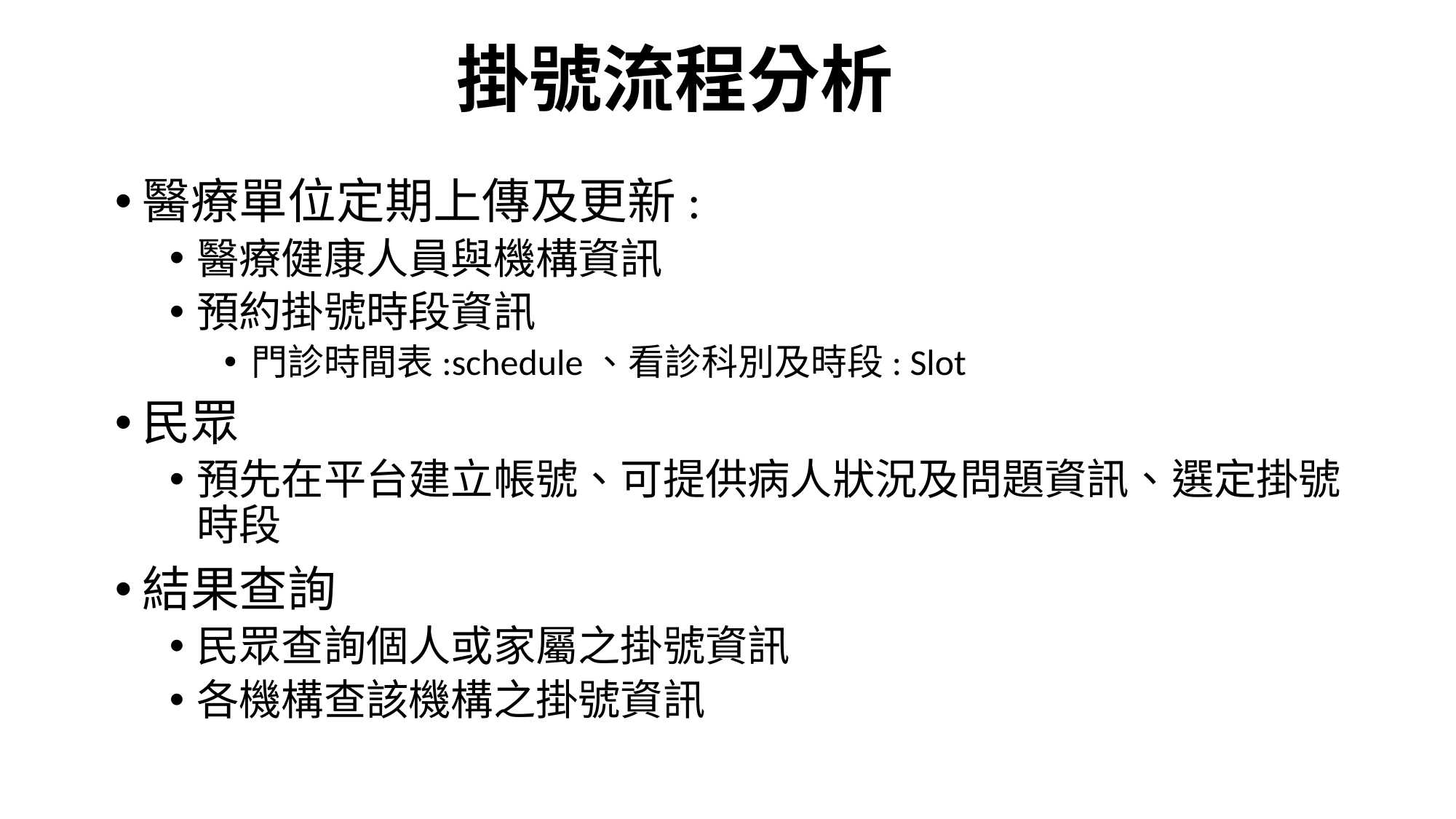

# 掛號流程分析
醫療單位定期上傳及更新:
醫療健康人員與機構資訊
預約掛號時段資訊
門診時間表:schedule、看診科別及時段: Slot
民眾
預先在平台建立帳號、可提供病人狀況及問題資訊、選定掛號時段
結果查詢
民眾查詢個人或家屬之掛號資訊
各機構查該機構之掛號資訊